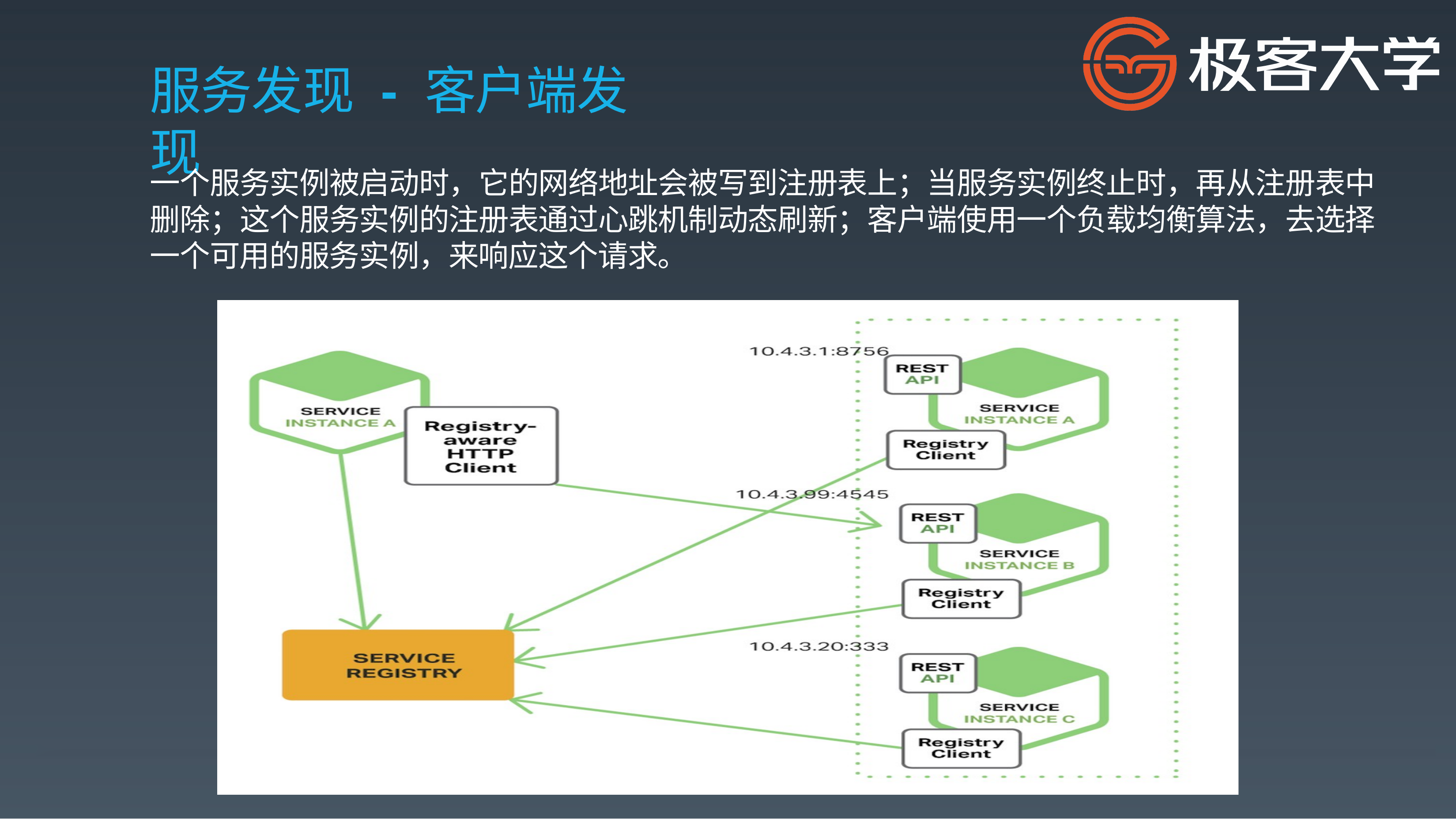

服务发现 - 客户端发现
一个服务实例被启动时，它的网络地址会被写到注册表上；当服务实例终止时，再从注册表中 删除；这个服务实例的注册表通过心跳机制动态刷新；客户端使用一个负载均衡算法，去选择 一个可用的服务实例，来响应这个请求。